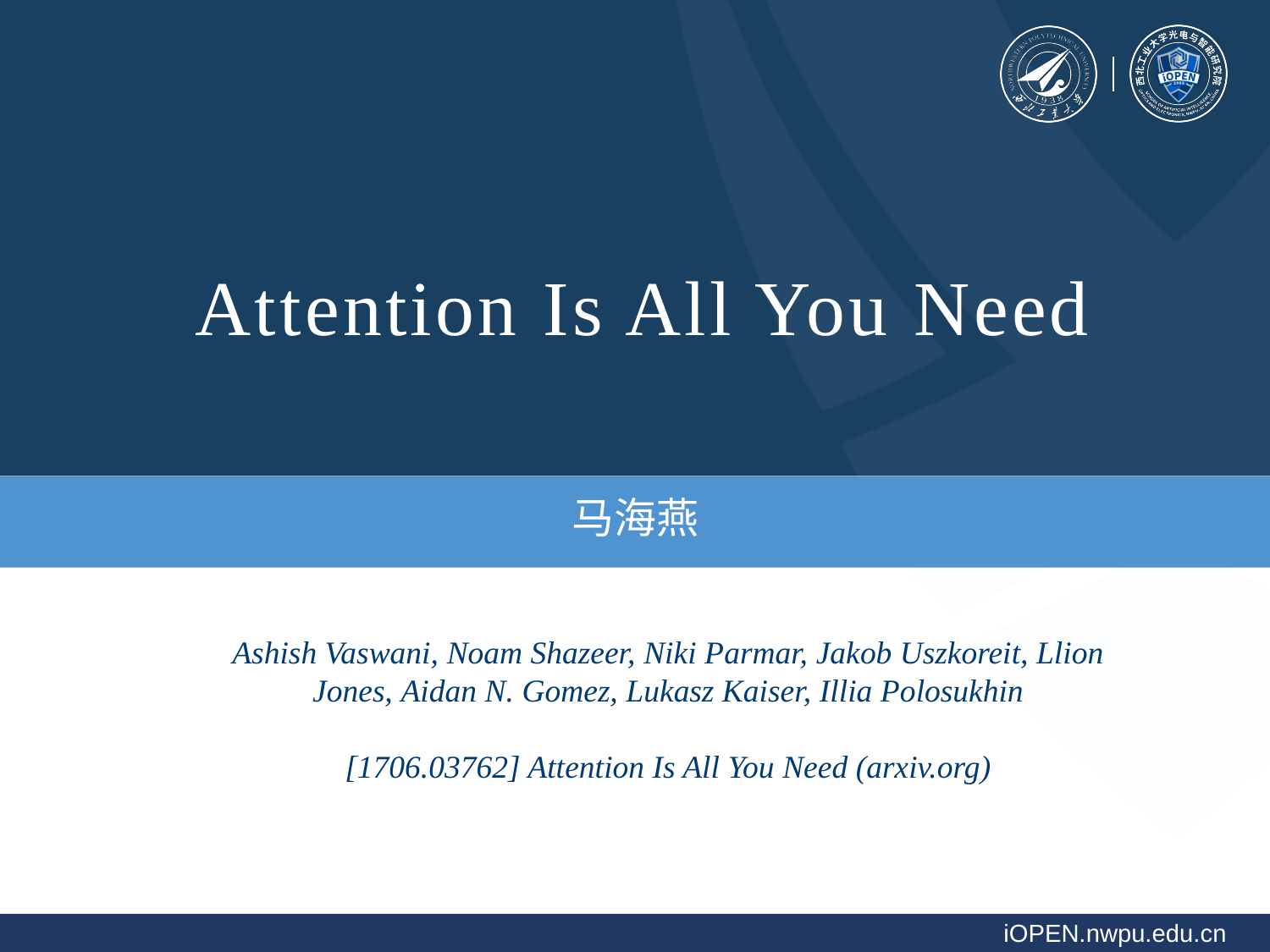

# Attention Is All You Need
马海燕
Ashish Vaswani, Noam Shazeer, Niki Parmar, Jakob Uszkoreit, Llion Jones, Aidan N. Gomez, Lukasz Kaiser, Illia Polosukhin

[1706.03762] Attention Is All You Need (arxiv.org)